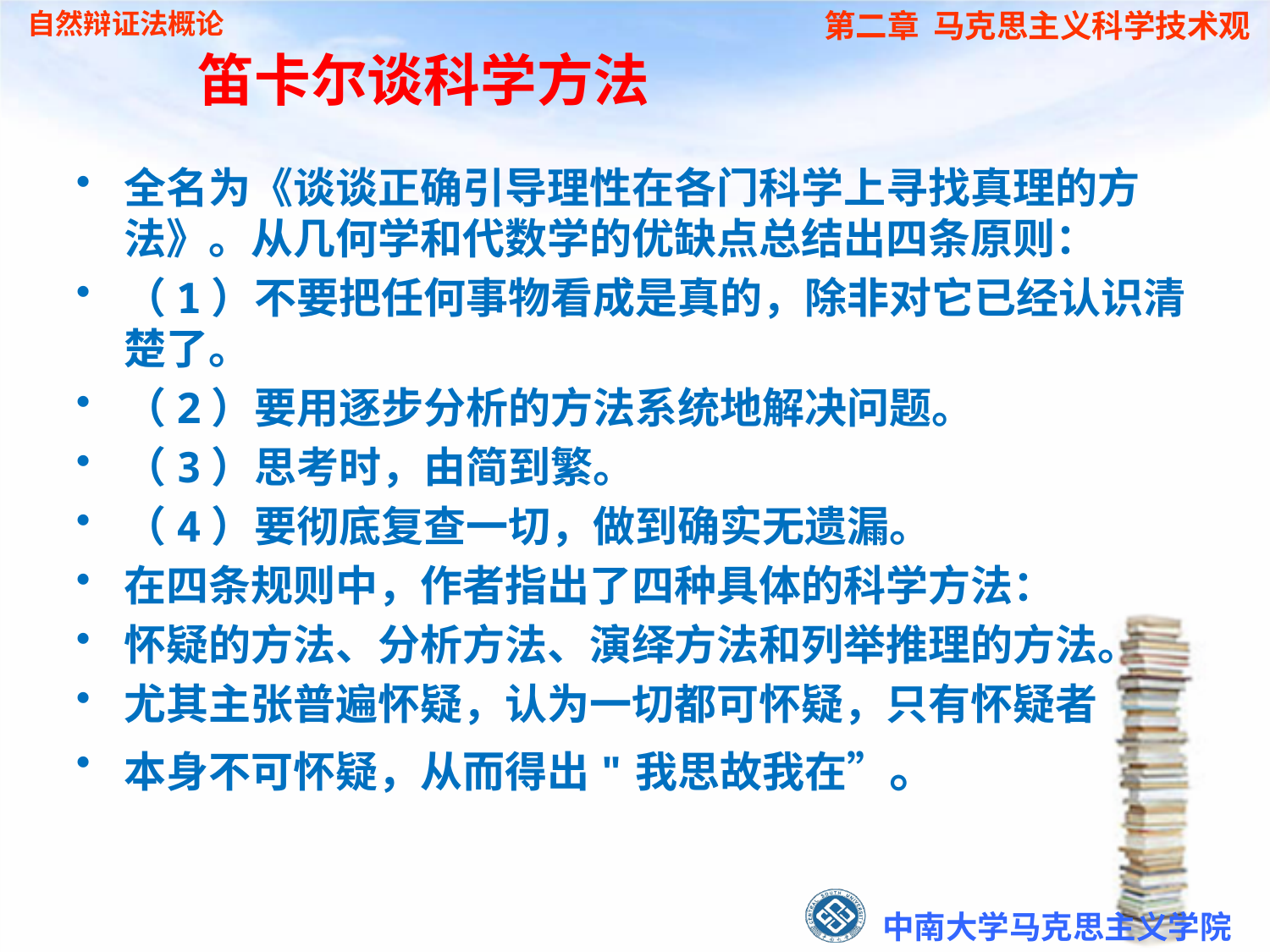

# 笛卡尔谈科学方法
全名为《谈谈正确引导理性在各门科学上寻找真理的方法》。从几何学和代数学的优缺点总结出四条原则：
（1）不要把任何事物看成是真的，除非对它已经认识清楚了。
（2）要用逐步分析的方法系统地解决问题。
（3）思考时，由简到繁。
（4）要彻底复查一切，做到确实无遗漏。
在四条规则中，作者指出了四种具体的科学方法：
怀疑的方法、分析方法、演绎方法和列举推理的方法。
尤其主张普遍怀疑，认为一切都可怀疑，只有怀疑者
本身不可怀疑，从而得出"我思故我在”。